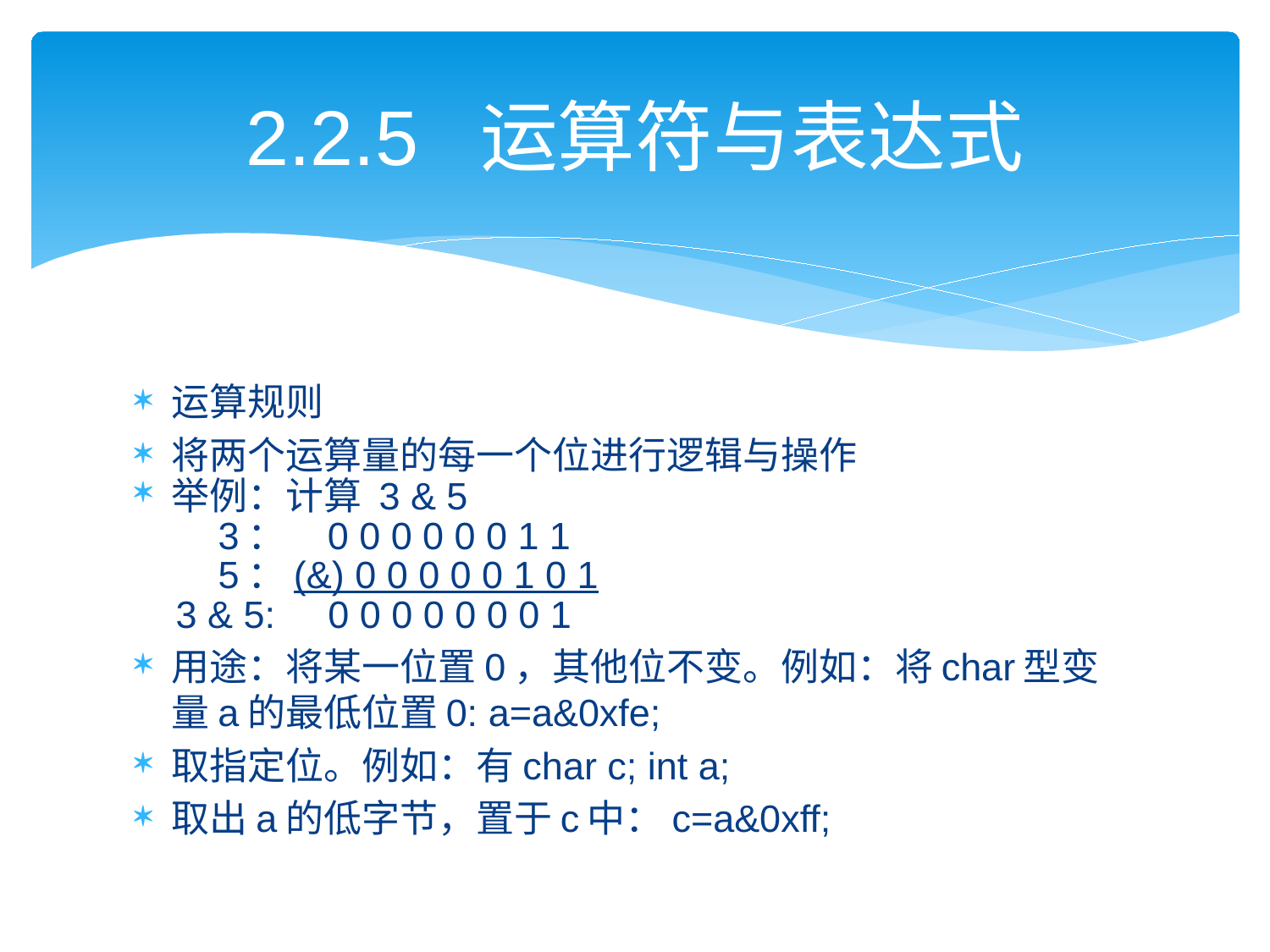

# 2.2.5  运算符与表达式
运算规则
将两个运算量的每一个位进行逻辑与操作
举例：计算 3 & 5
    3：    0 0 0 0 0 0 1 1
    5：(&) 0 0 0 0 0 1 0 1
3 & 5:     0 0 0 0 0 0 0 1
用途：将某一位置0，其他位不变。例如：将char型变量a的最低位置0: a=a&0xfe;
取指定位。例如：有char c; int a;
取出a的低字节，置于c中：c=a&0xff;